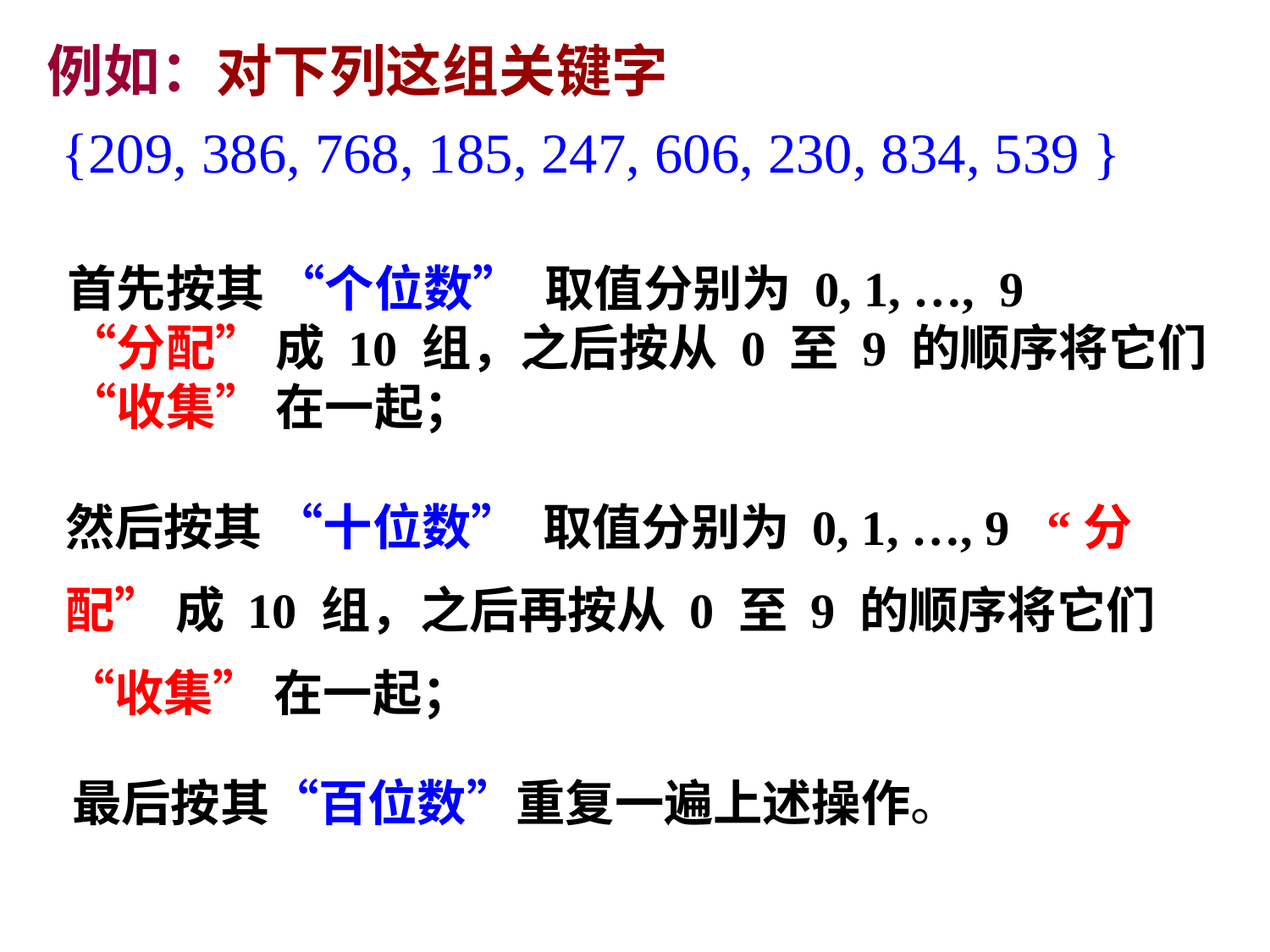

例如：对下列这组关键字
 {209, 386, 768, 185, 247, 606, 230, 834, 539 }
首先按其 “个位数”  取值分别为 0, 1, …,  9　         “分配” 成 10 组，之后按从 0 至 9 的顺序将它们 “收集” 在一起；
然后按其 “十位数”  取值分别为 0, 1, …, 9   “分配” 成 10 组，之后再按从 0 至 9 的顺序将它们 “收集” 在一起；
最后按其“百位数”重复一遍上述操作。